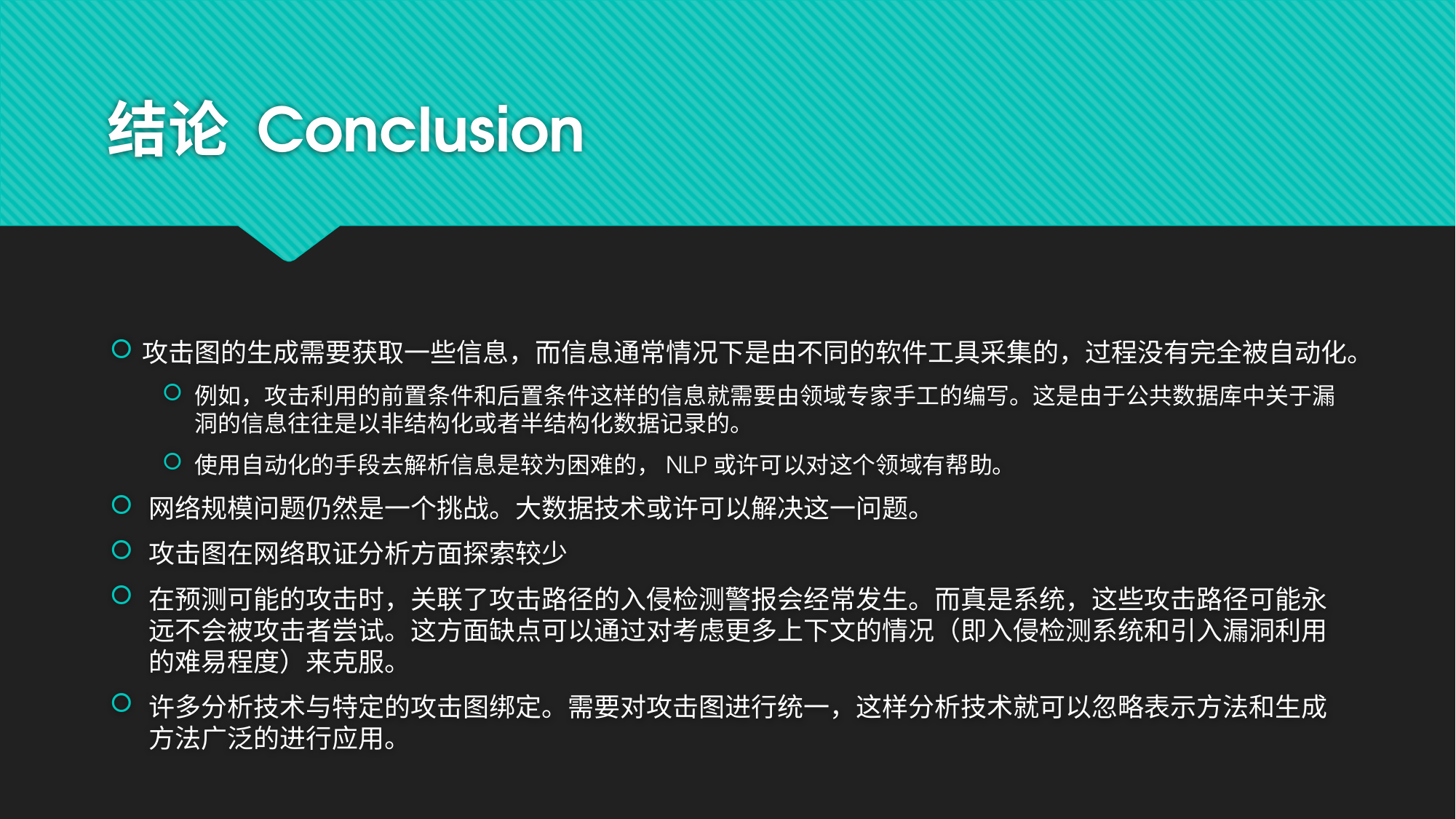

# 结论 Conclusion
攻击图的生成需要获取一些信息，而信息通常情况下是由不同的软件工具采集的，过程没有完全被自动化。
例如，攻击利用的前置条件和后置条件这样的信息就需要由领域专家手工的编写。这是由于公共数据库中关于漏洞的信息往往是以非结构化或者半结构化数据记录的。
使用自动化的手段去解析信息是较为困难的，NLP或许可以对这个领域有帮助。
网络规模问题仍然是一个挑战。大数据技术或许可以解决这一问题。
攻击图在网络取证分析方面探索较少
在预测可能的攻击时，关联了攻击路径的入侵检测警报会经常发生。而真是系统，这些攻击路径可能永远不会被攻击者尝试。这方面缺点可以通过对考虑更多上下文的情况（即入侵检测系统和引入漏洞利用的难易程度）来克服。
许多分析技术与特定的攻击图绑定。需要对攻击图进行统一，这样分析技术就可以忽略表示方法和生成方法广泛的进行应用。